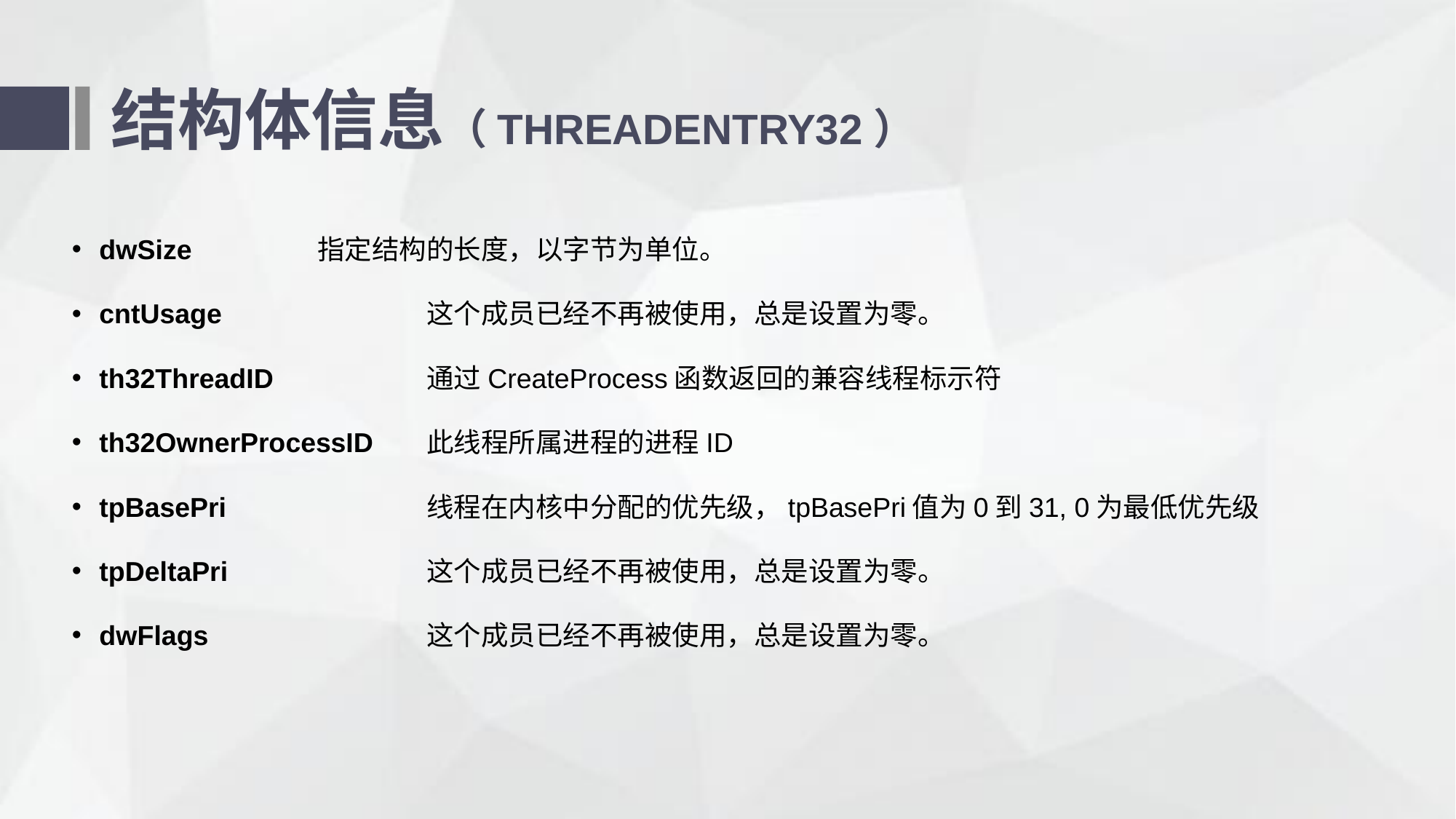

# 结构体信息（THREADENTRY32）
dwSize		指定结构的长度，以字节为单位。
cntUsage		这个成员已经不再被使用，总是设置为零。
th32ThreadID		通过CreateProcess函数返回的兼容线程标示符
th32OwnerProcessID	此线程所属进程的进程ID
tpBasePri		线程在内核中分配的优先级，tpBasePri值为0到31, 0为最低优先级
tpDeltaPri		这个成员已经不再被使用，总是设置为零。
dwFlags		这个成员已经不再被使用，总是设置为零。